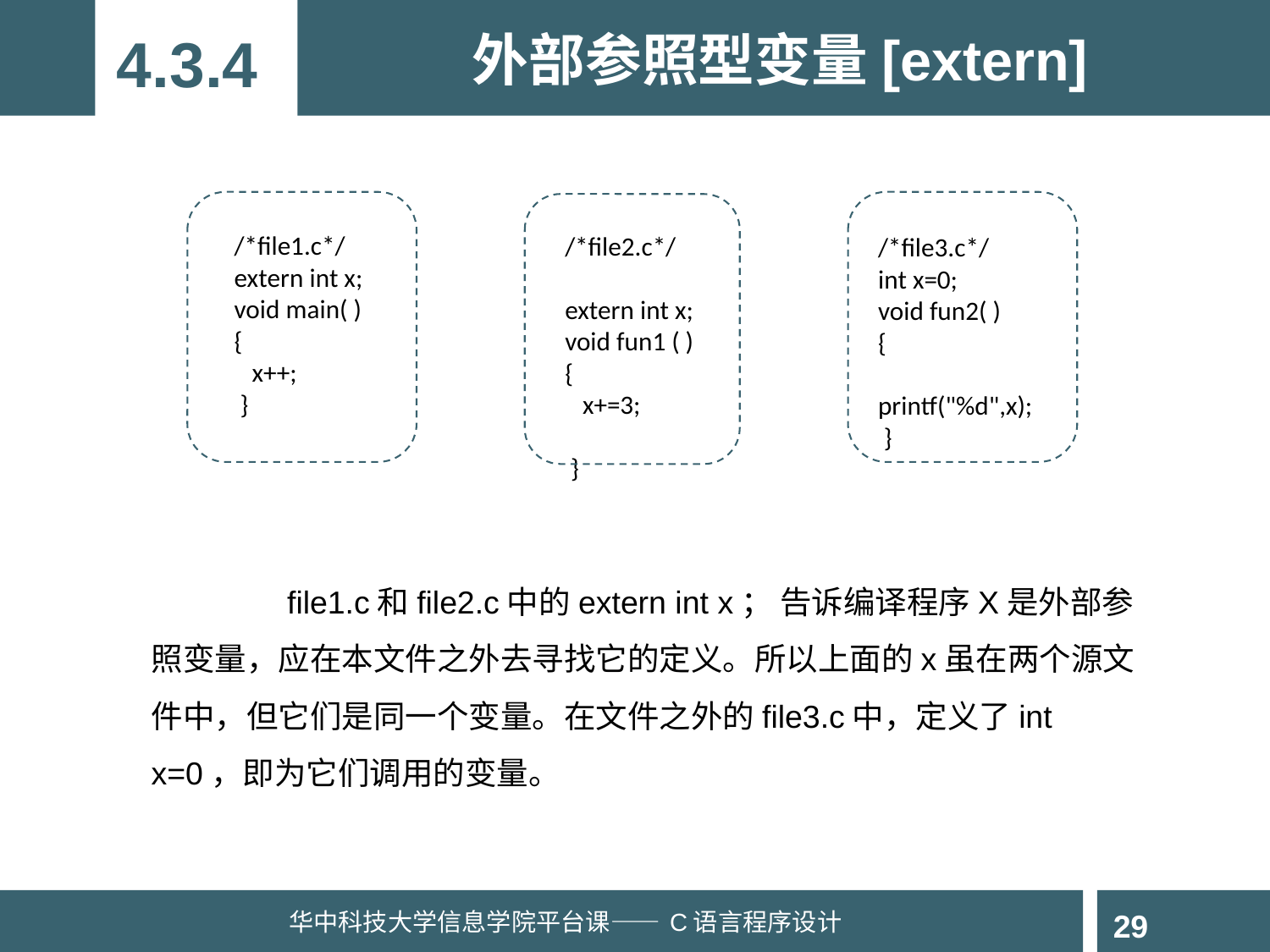

4.3.4
外部参照型变量[extern]

/*file1.c*/
extern int x;
void main( )
{
   x++;
 }
/*file2.c*/
extern int x;
void fun1 ( )
{
   x+=3;
 }
/*file3.c*/
int x=0;
void fun2( )
{
   printf("%d",x);
 }
	 file1.c和file2.c中的extern int x； 告诉编译程序X是外部参照变量，应在本文件之外去寻找它的定义。所以上面的x虽在两个源文件中，但它们是同一个变量。在文件之外的file3.c中，定义了int x=0，即为它们调用的变量。